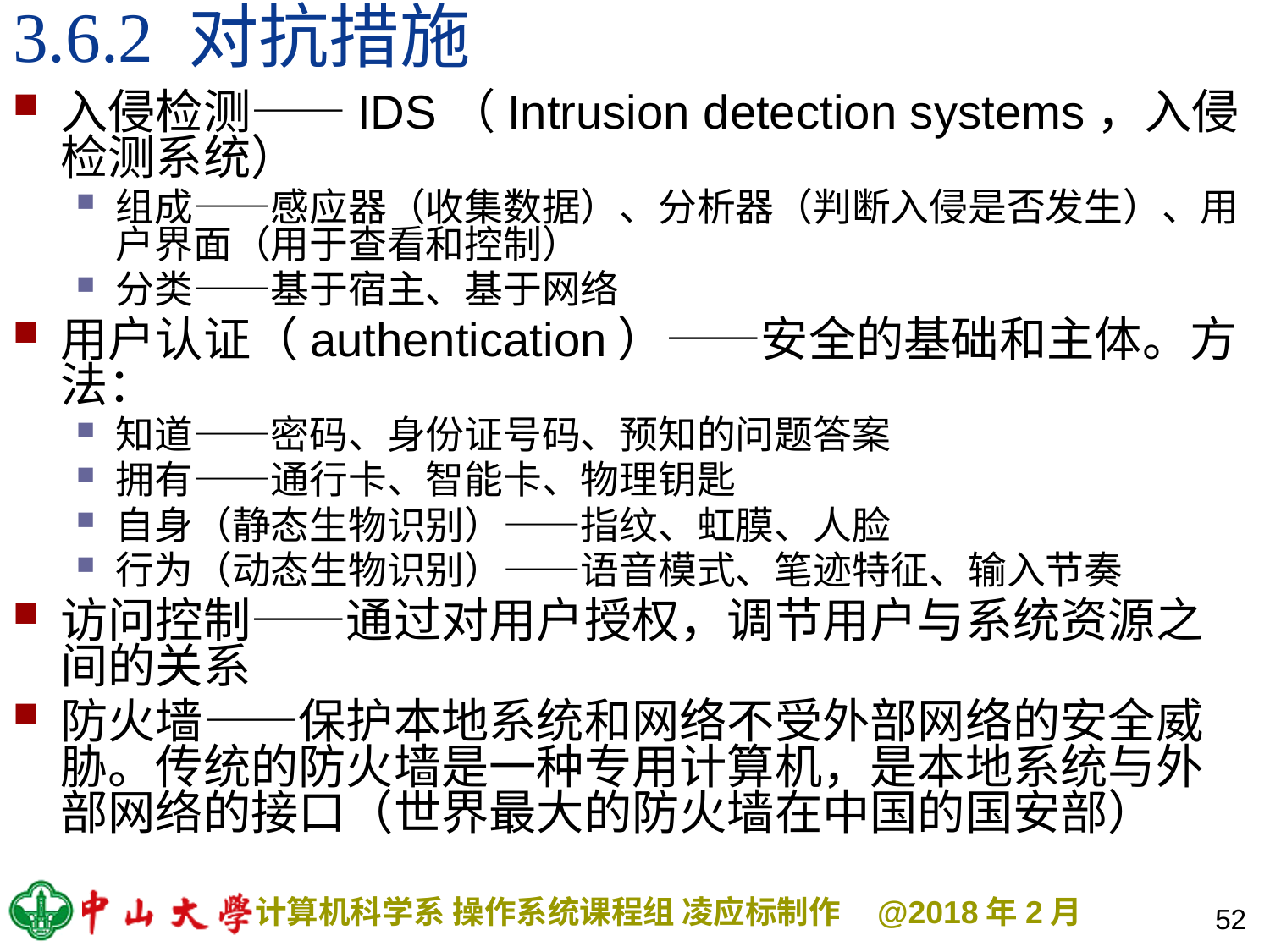

# 3.6.2 对抗措施
入侵检测——IDS（Intrusion detection systems，入侵检测系统）
组成——感应器（收集数据）、分析器（判断入侵是否发生）、用户界面（用于查看和控制）
分类——基于宿主、基于网络
用户认证（authentication）——安全的基础和主体。方法：
知道——密码、身份证号码、预知的问题答案
拥有——通行卡、智能卡、物理钥匙
自身（静态生物识别）——指纹、虹膜、人脸
行为（动态生物识别）——语音模式、笔迹特征、输入节奏
访问控制——通过对用户授权，调节用户与系统资源之间的关系
防火墙——保护本地系统和网络不受外部网络的安全威胁。传统的防火墙是一种专用计算机，是本地系统与外部网络的接口（世界最大的防火墙在中国的国安部）
52